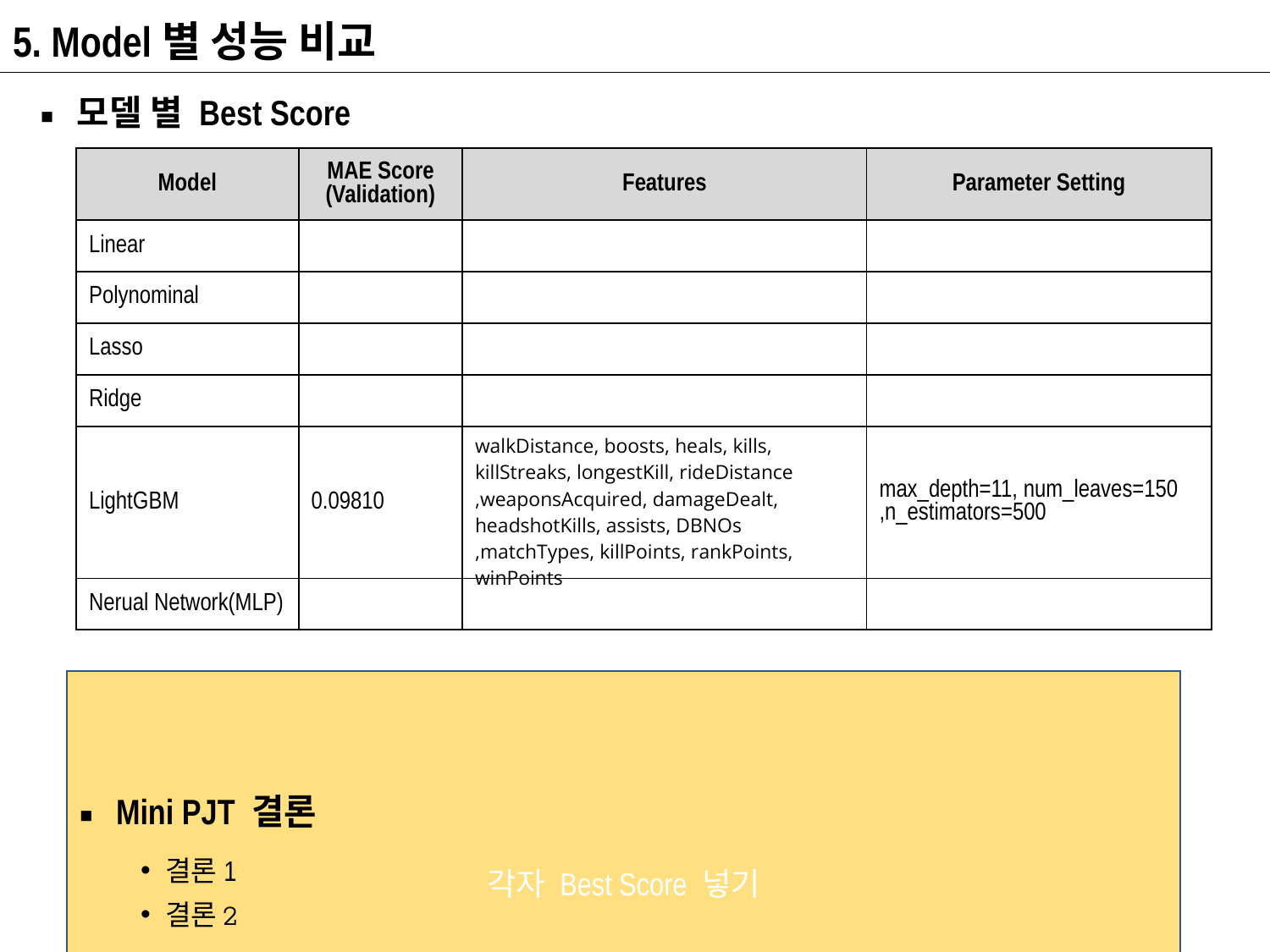

5. Model별 성능 비교
모델 별 Best Score
| Model | MAE Score (Validation) | Features | Parameter Setting |
| --- | --- | --- | --- |
| Linear |  |  |  |
| Polynominal |  |  |  |
| Lasso |  |  |  |
| Ridge |  |  |  |
| LightGBM | 0.09810 | walkDistance, boosts, heals, kills, killStreaks, longestKill, rideDistance ,weaponsAcquired, damageDealt, headshotKills, assists, DBNOs ,matchTypes, killPoints, rankPoints, winPoints | max\_depth=11, num\_leaves=150 ,n\_estimators=500 |
| Nerual Network(MLP) |  |  |  |
각자 Best Score 넣기
Mini PJT 결론
결론1
결론2